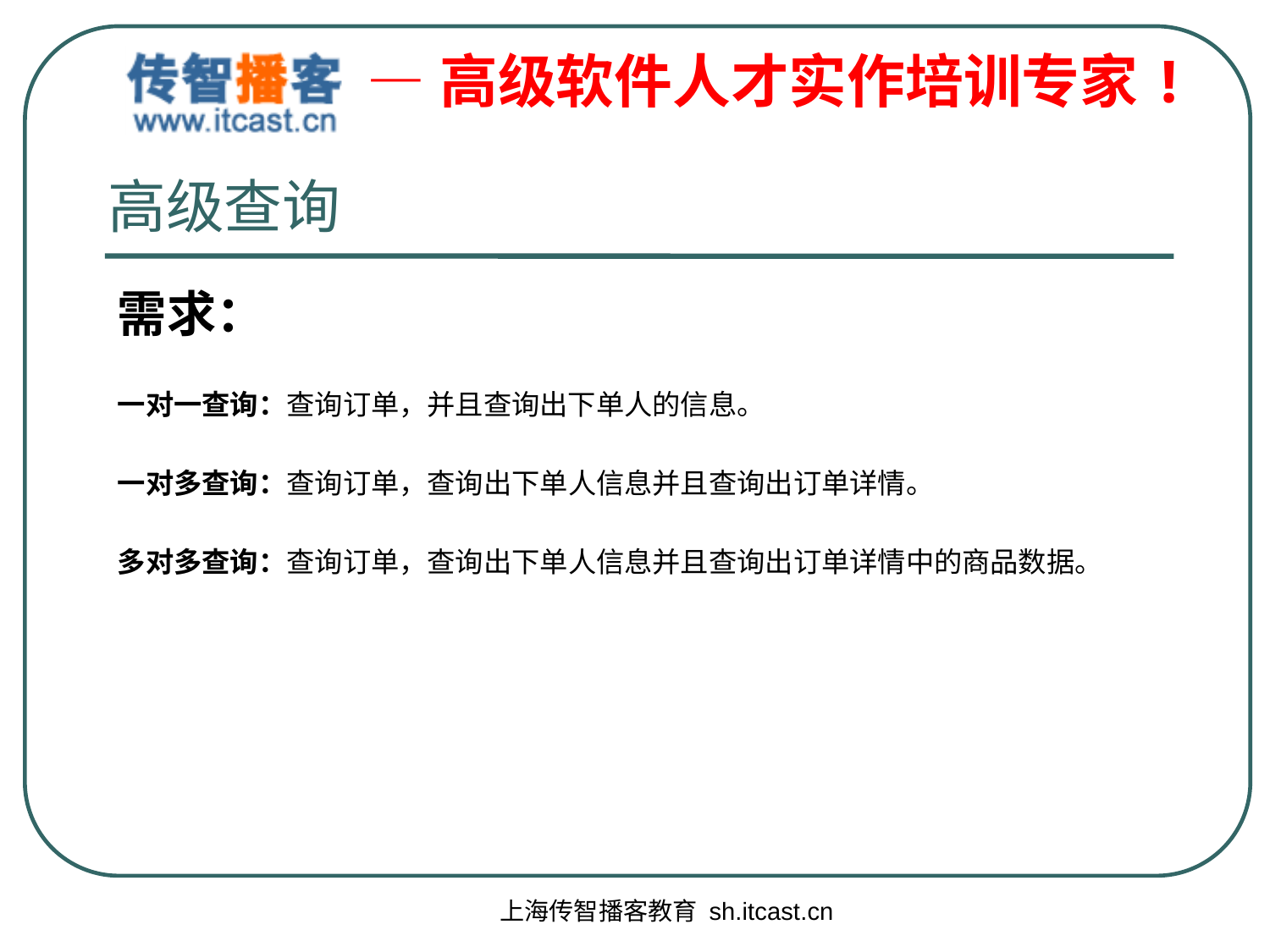

# 高级查询
需求：

一对一查询：查询订单，并且查询出下单人的信息。

一对多查询：查询订单，查询出下单人信息并且查询出订单详情。

多对多查询：查询订单，查询出下单人信息并且查询出订单详情中的商品数据。
上海传智播客教育 sh.itcast.cn